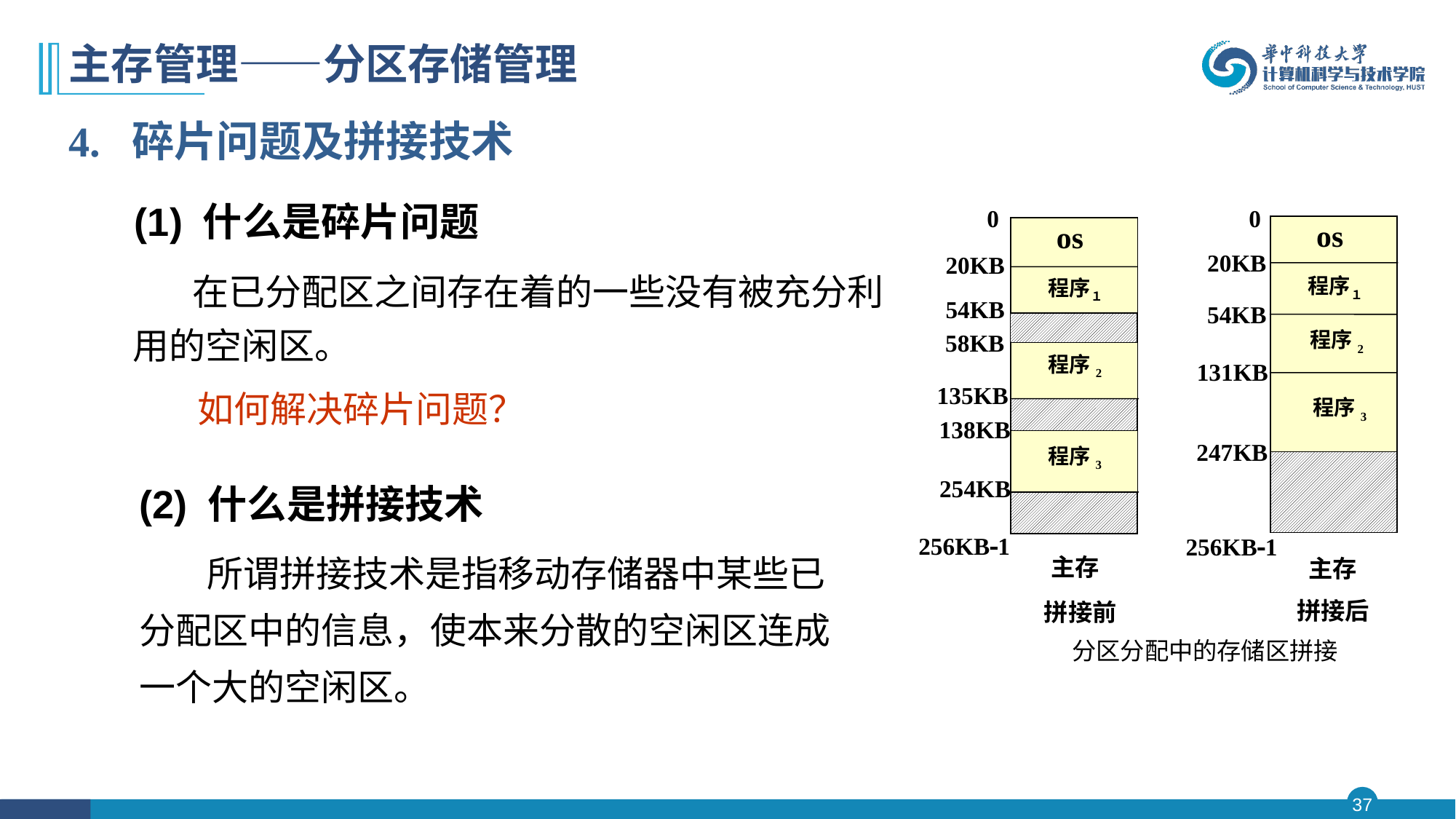

# 主存管理——分区存储管理
4.  碎片问题及拼接技术
      (1) 什么是碎片问题
            在已分配区之间存在着的一些没有被充分利用的空闲区。
  0

os
20KB

程序１
54KB

58KB
程序2
135KB

138KB
程序3
254KB

256KB−1
主存
拼接前
  0

os
20KB

程序１
54KB

程序2
131KB

程序3
247KB

256KB−1
主存
拼接后
如何解决碎片问题？
(2) 什么是拼接技术
         所谓拼接技术是指移动存储器中某些已分配区中的信息，使本来分散的空闲区连成一个大的空闲区。
分区分配中的存储区拼接